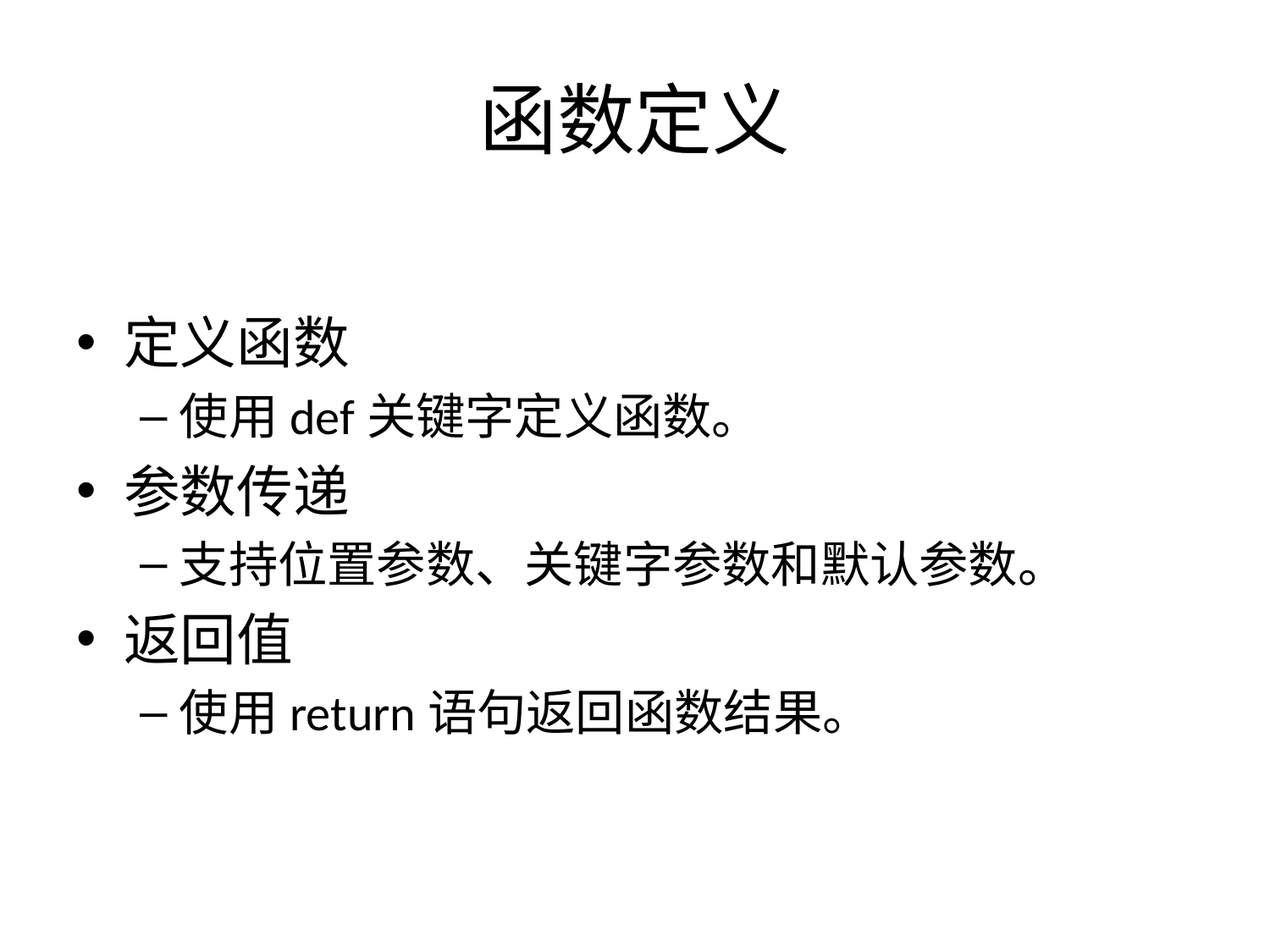

# 函数定义

定义函数
使用def关键字定义函数。
参数传递
支持位置参数、关键字参数和默认参数。
返回值
使用return语句返回函数结果。